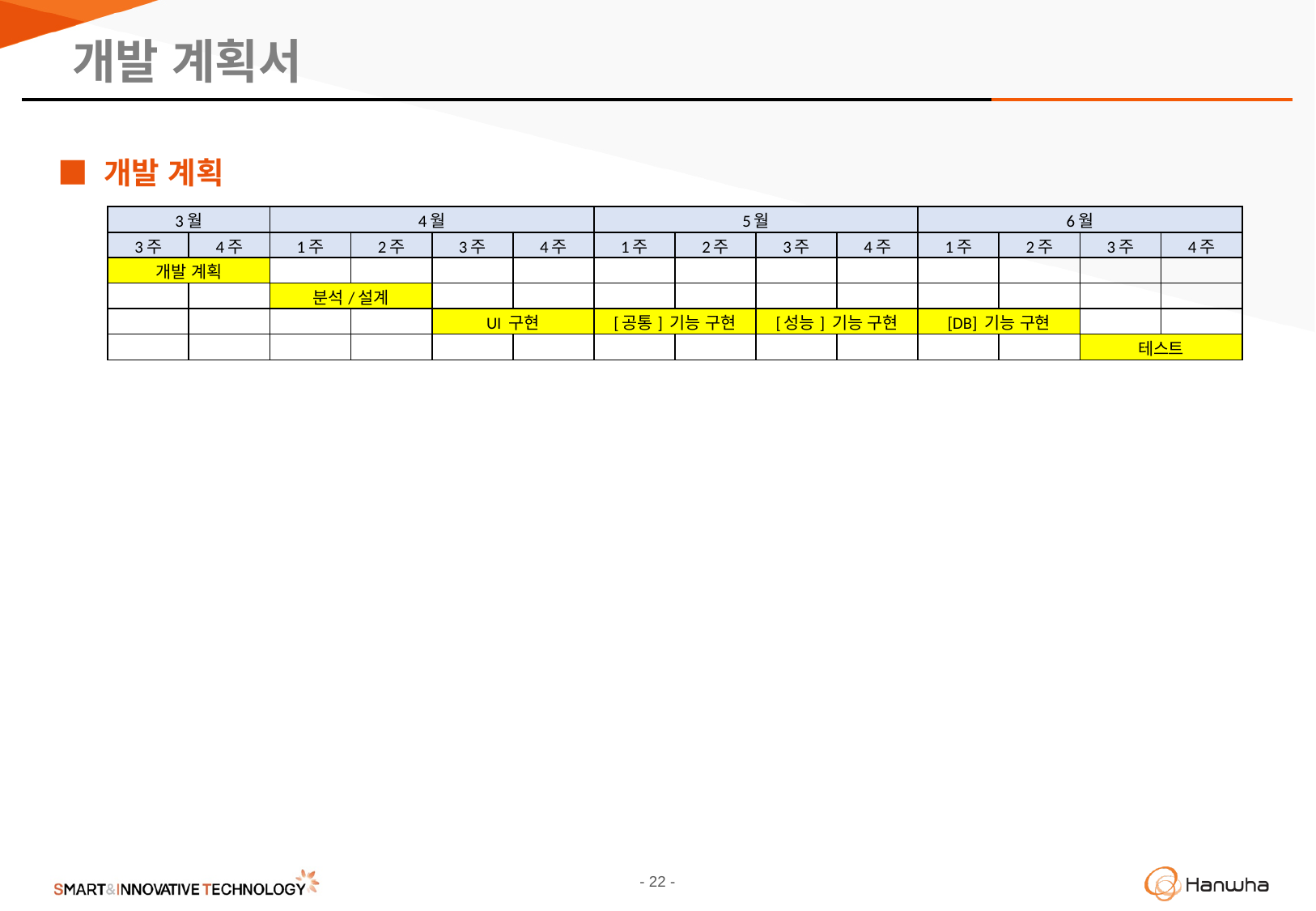

개발 계획서
■ 개발 계획
| 3월 |  | 4월 |  |  |  | 5월 |  |  |  | 6월 |  |  |  |
| --- | --- | --- | --- | --- | --- | --- | --- | --- | --- | --- | --- | --- | --- |
| 3주 | 4주 | 1주 | 2주 | 3주 | 4주 | 1주 | 2주 | 3주 | 4주 | 1주 | 2주 | 3주 | 4주 |
| 개발 계획 |  |  |  |  |  |  |  |  |  |  |  |  |  |
|  |  | 분석/설계 |  |  |  |  |  |  |  |  |  |  |  |
|  |  |  |  | UI 구현 |  | [공통] 기능 구현 |  | [성능] 기능 구현 |  | [DB] 기능 구현 |  |  |  |
|  |  |  |  |  |  |  |  |  |  |  |  | 테스트 |  |